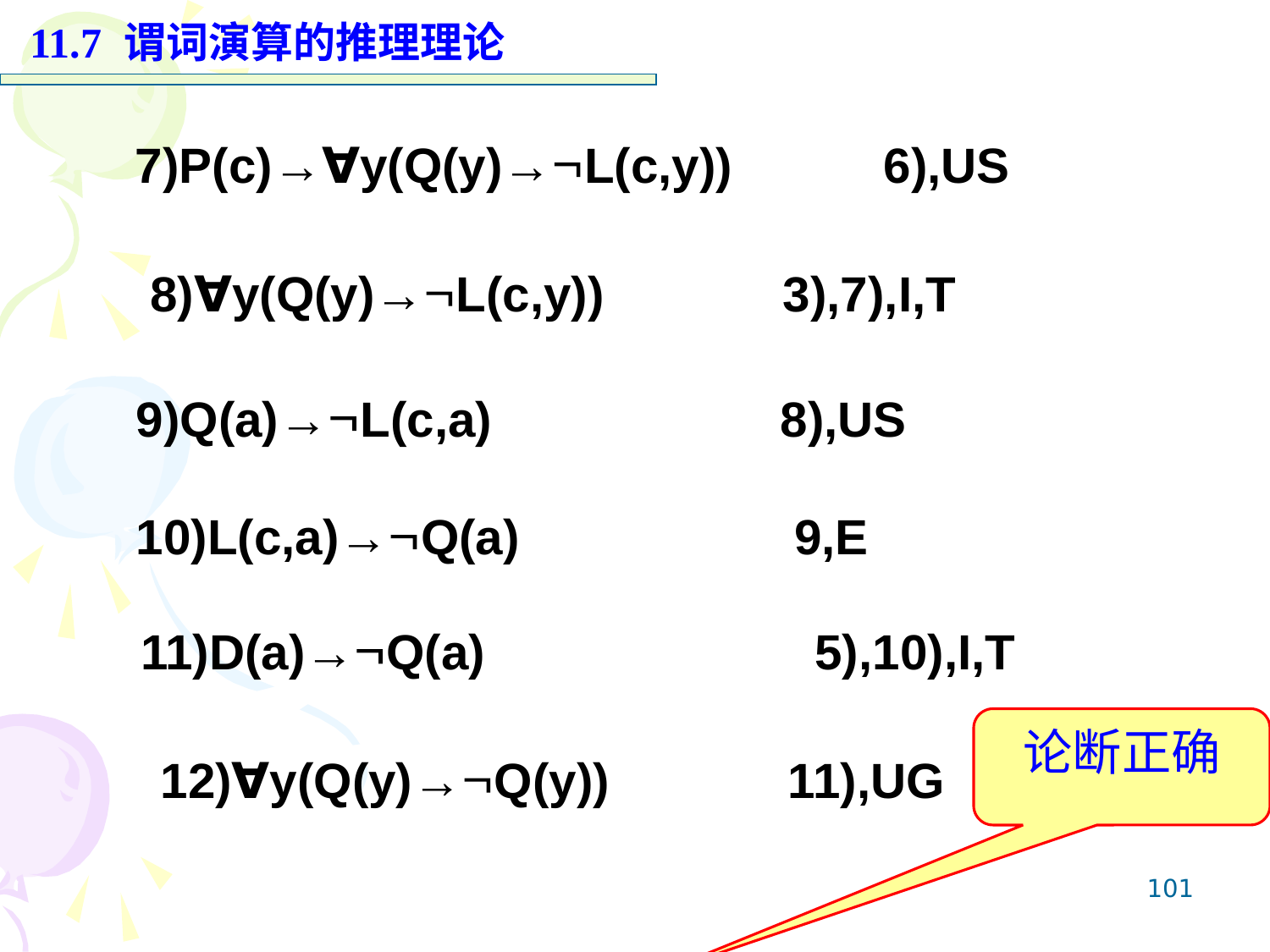

11.7 谓词演算的推理理论

7)P(c)→∀y(Q(y)→¬L(c,y))           6),US
8)∀y(Q(y)→¬L(c,y))             3),7),I,T
9)Q(a)→¬L(c,a)                     8),US
10)L(c,a)→¬Q(a)                    9,E
11)D(a)→¬Q(a)                        5),10),I,T
论断正确
12)∀y(Q(y)→¬Q(y))             11),UG
101